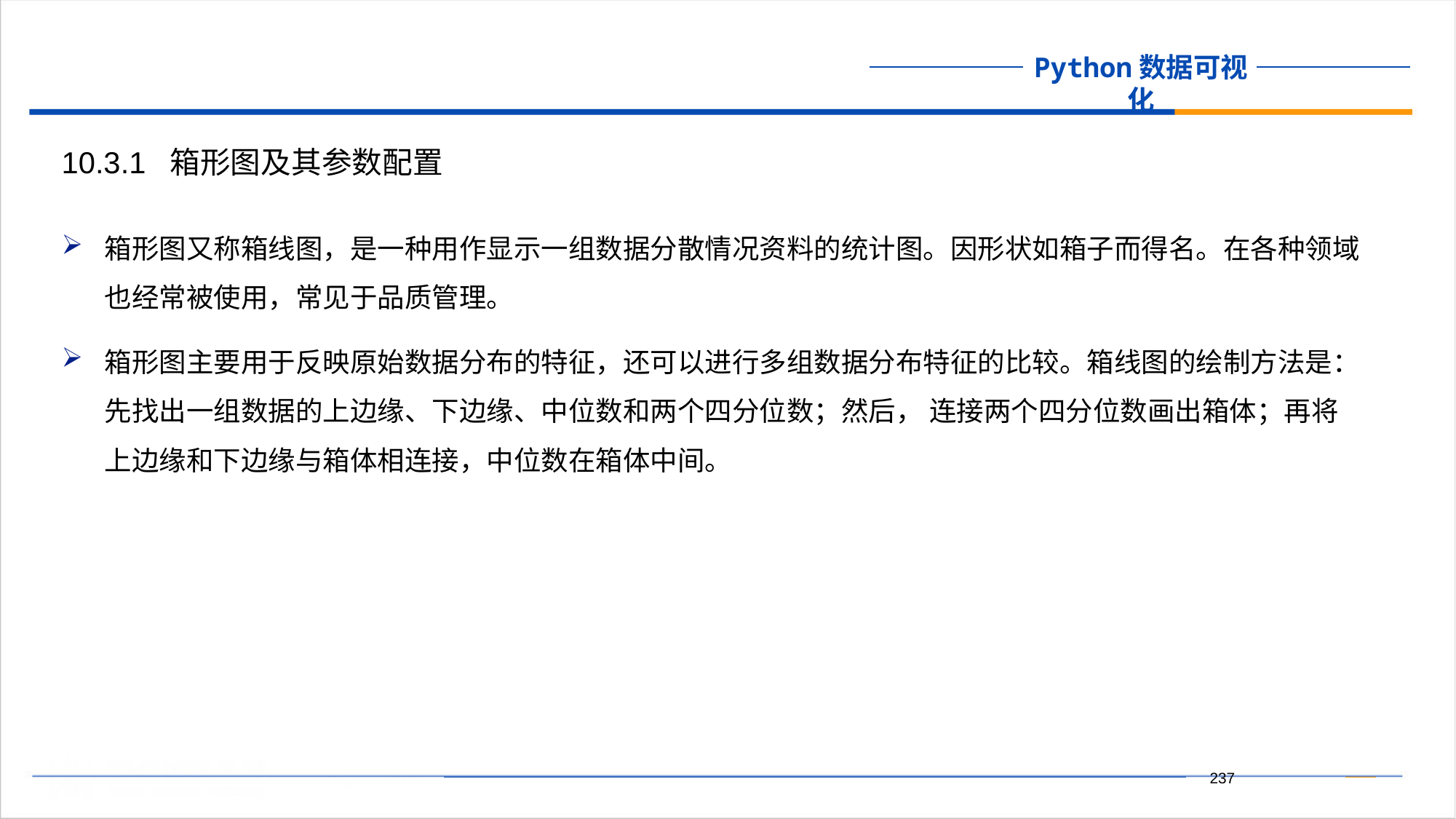

10.3.1  箱形图及其参数配置
箱形图又称箱线图，是一种用作显示一组数据分散情况资料的统计图。因形状如箱子而得名。在各种领域也经常被使用，常见于品质管理。
箱形图主要用于反映原始数据分布的特征，还可以进行多组数据分布特征的比较。箱线图的绘制方法是：先找出一组数据的上边缘、下边缘、中位数和两个四分位数；然后， 连接两个四分位数画出箱体；再将上边缘和下边缘与箱体相连接，中位数在箱体中间。